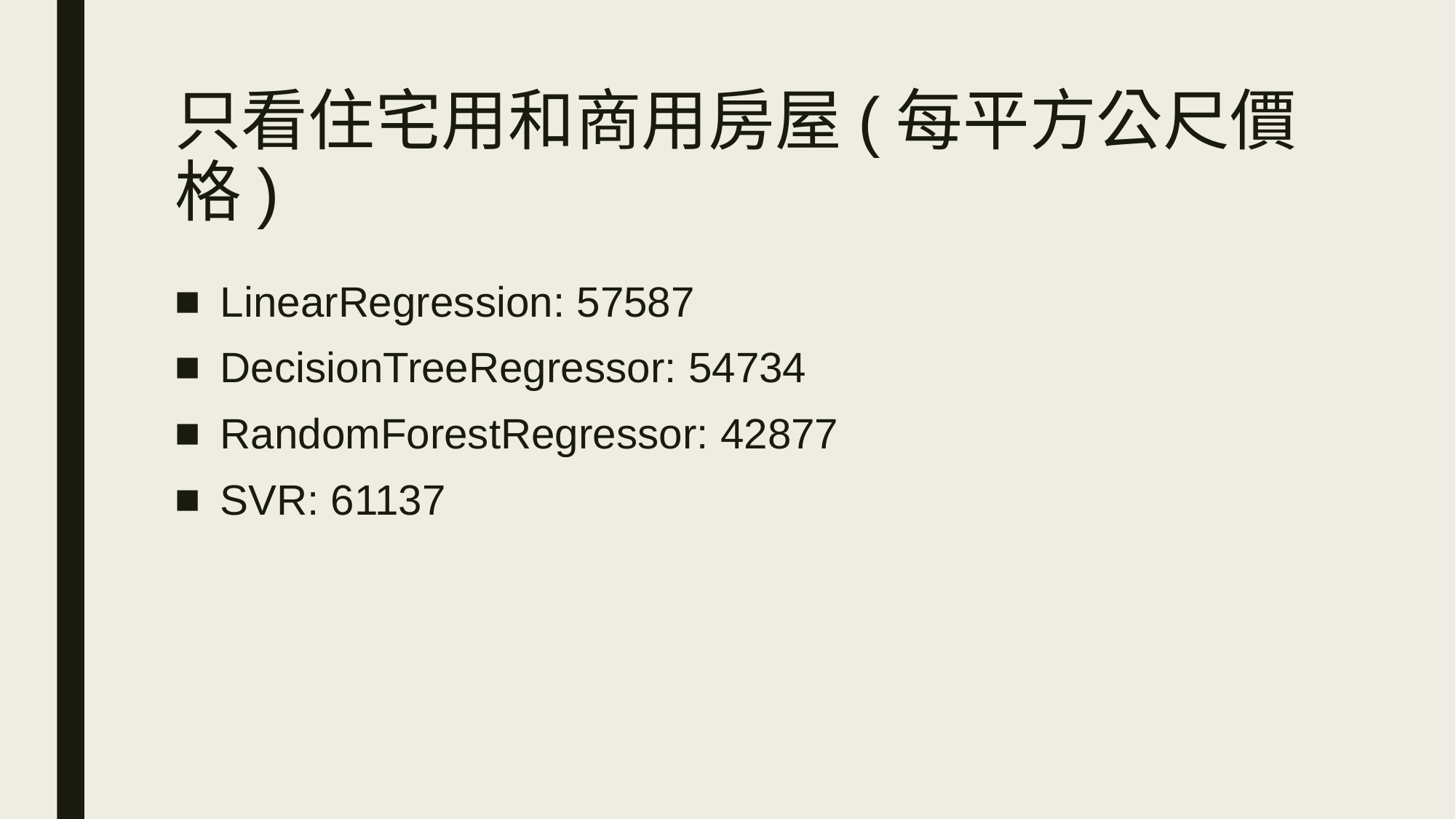

# 只看住宅用和商用房屋(每平方公尺價格)
LinearRegression: 57587
DecisionTreeRegressor: 54734
RandomForestRegressor: 42877
SVR: 61137